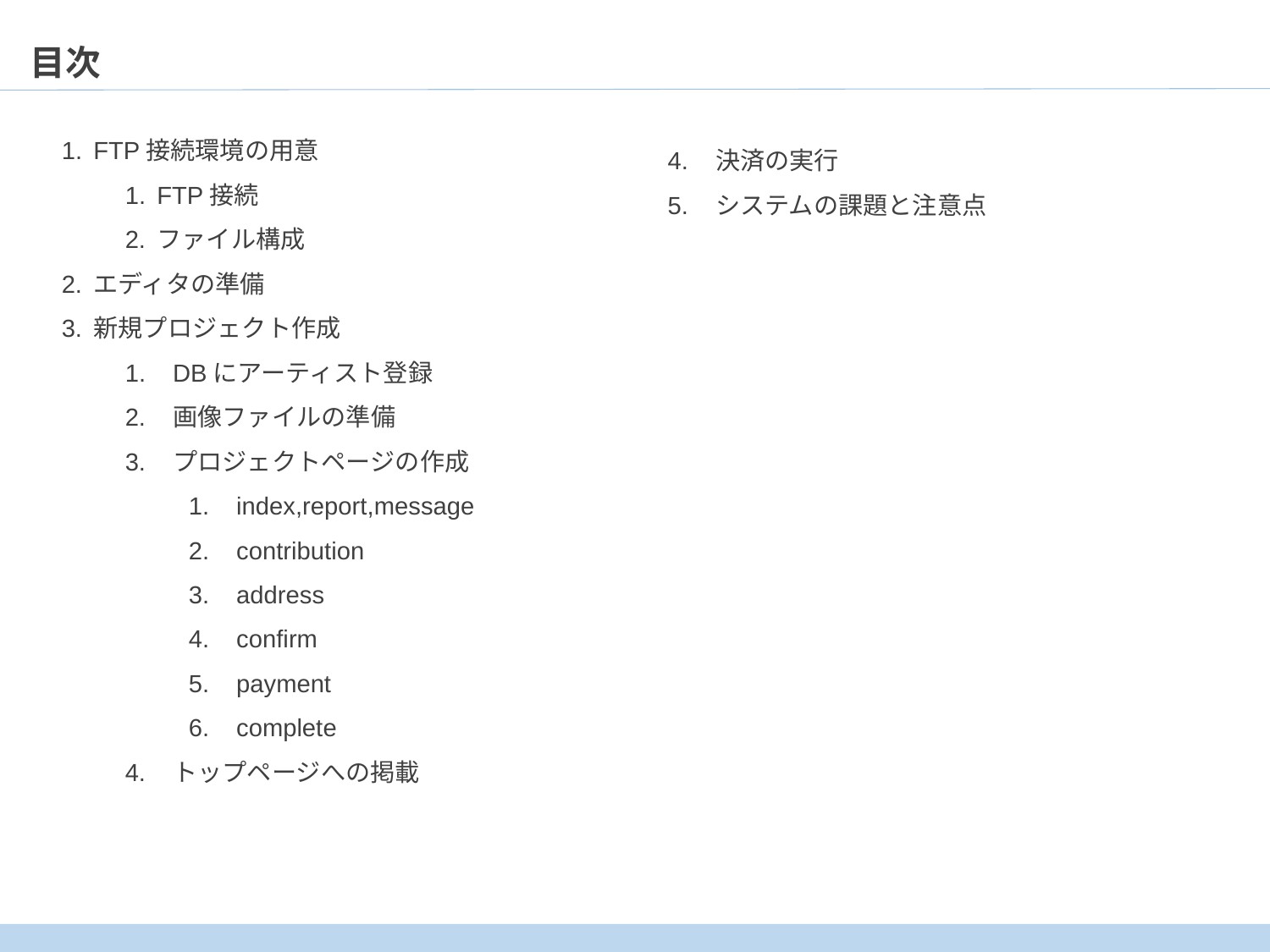

目次
FTP接続環境の用意
FTP接続
ファイル構成
エディタの準備
新規プロジェクト作成
DBにアーティスト登録
画像ファイルの準備
プロジェクトページの作成
index,report,message
contribution
address
confirm
payment
complete
トップページへの掲載
決済の実行
システムの課題と注意点